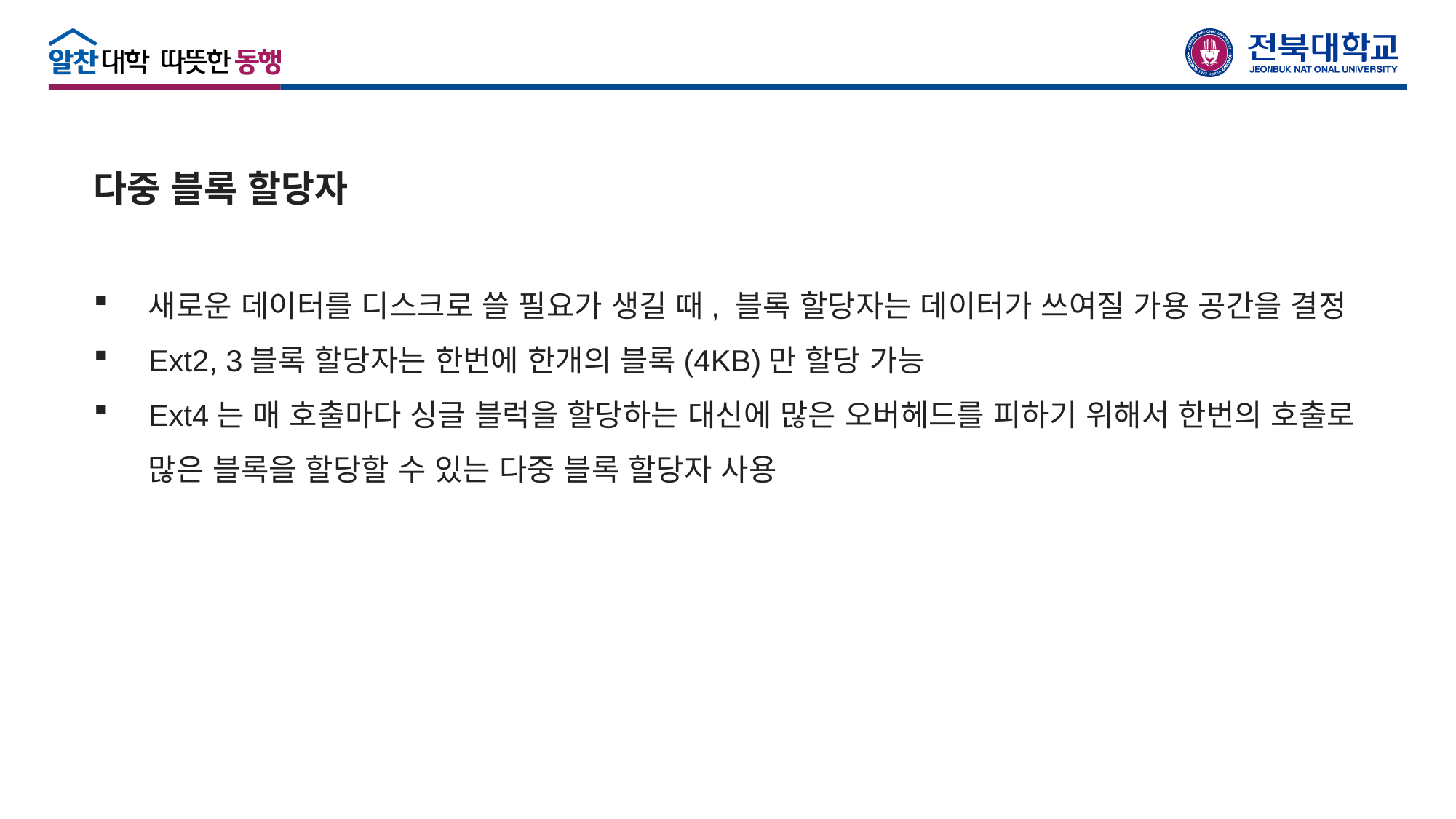

다중 블록 할당자
새로운 데이터를 디스크로 쓸 필요가 생길 때, 블록 할당자는 데이터가 쓰여질 가용 공간을 결정
Ext2, 3블록 할당자는 한번에 한개의 블록(4KB)만 할당 가능
Ext4는 매 호출마다 싱글 블럭을 할당하는 대신에 많은 오버헤드를 피하기 위해서 한번의 호출로 많은 블록을 할당할 수 있는 다중 블록 할당자 사용